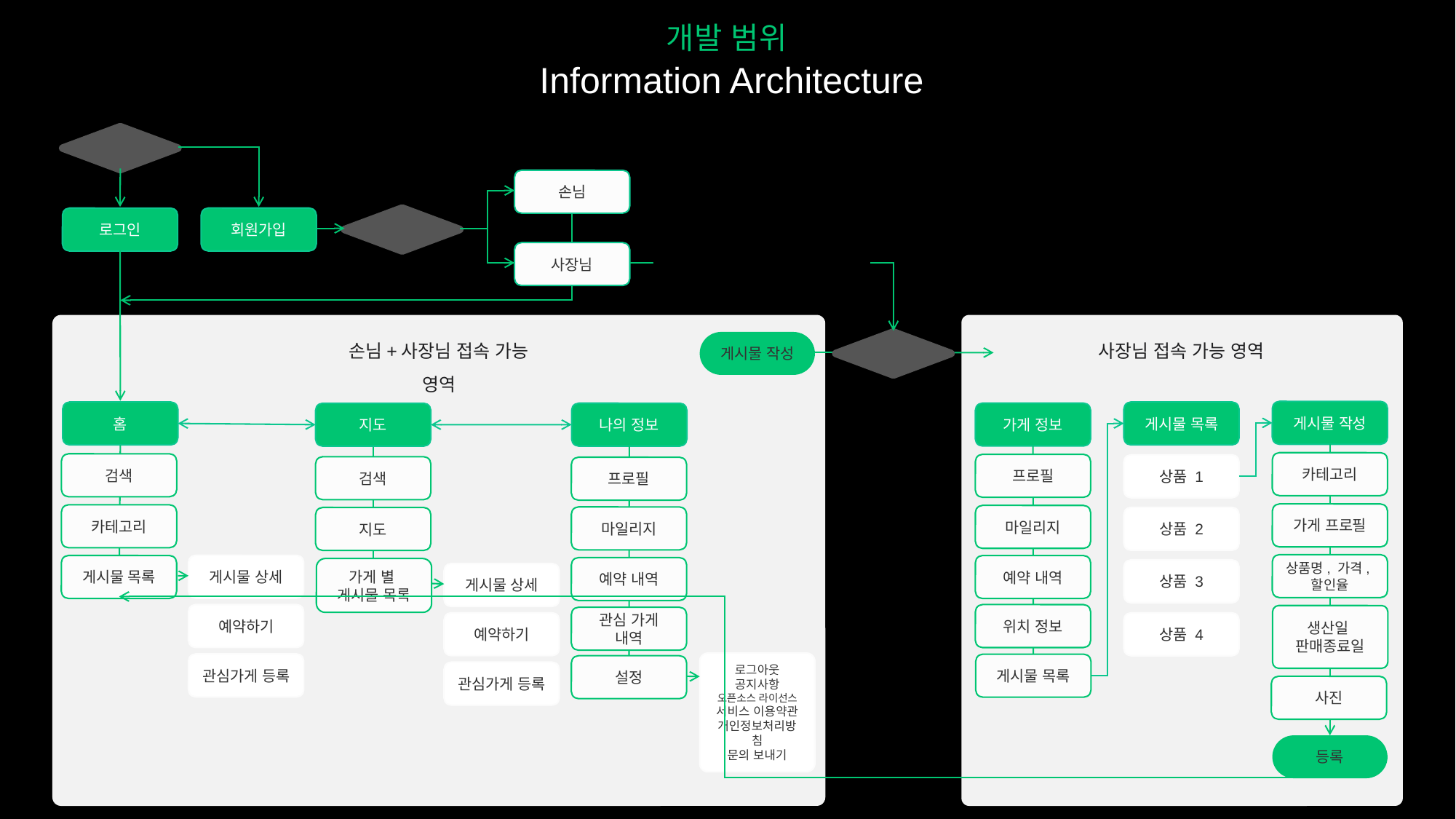

개발 범위
 Information Architecture
회원
여부
손님
가입
유형
회원가입
로그인
게시물 작성 및 수정, 삭제 권한 부여
사장님

손님+사장님 접속 가능 영역
사장님 접속 가능 영역
게시물 작성
권한
인증
게시물 작성
게시물 목록
홈
가게 정보
나의 정보
지도
카테고리
검색
프로필
상품 1
검색
프로필
가게 프로필
카테고리
마일리지
마일리지
상품 2
지도
검색
상품명, 가격,
할인율
게시물 상세
게시물 목록
예약 내역
예약 내역
가게 별
게시물 목록
상품 3
게시물 상세
예약하기
위치 정보
생산일
판매종료일
관심 가게 내역
예약하기
상품 4
로그아웃
공지사항
오픈소스 라이선스
서비스 이용약관
개인정보처리방침
문의 보내기
관심가게 등록
게시물 목록
설정
관심가게 등록
사진
등록